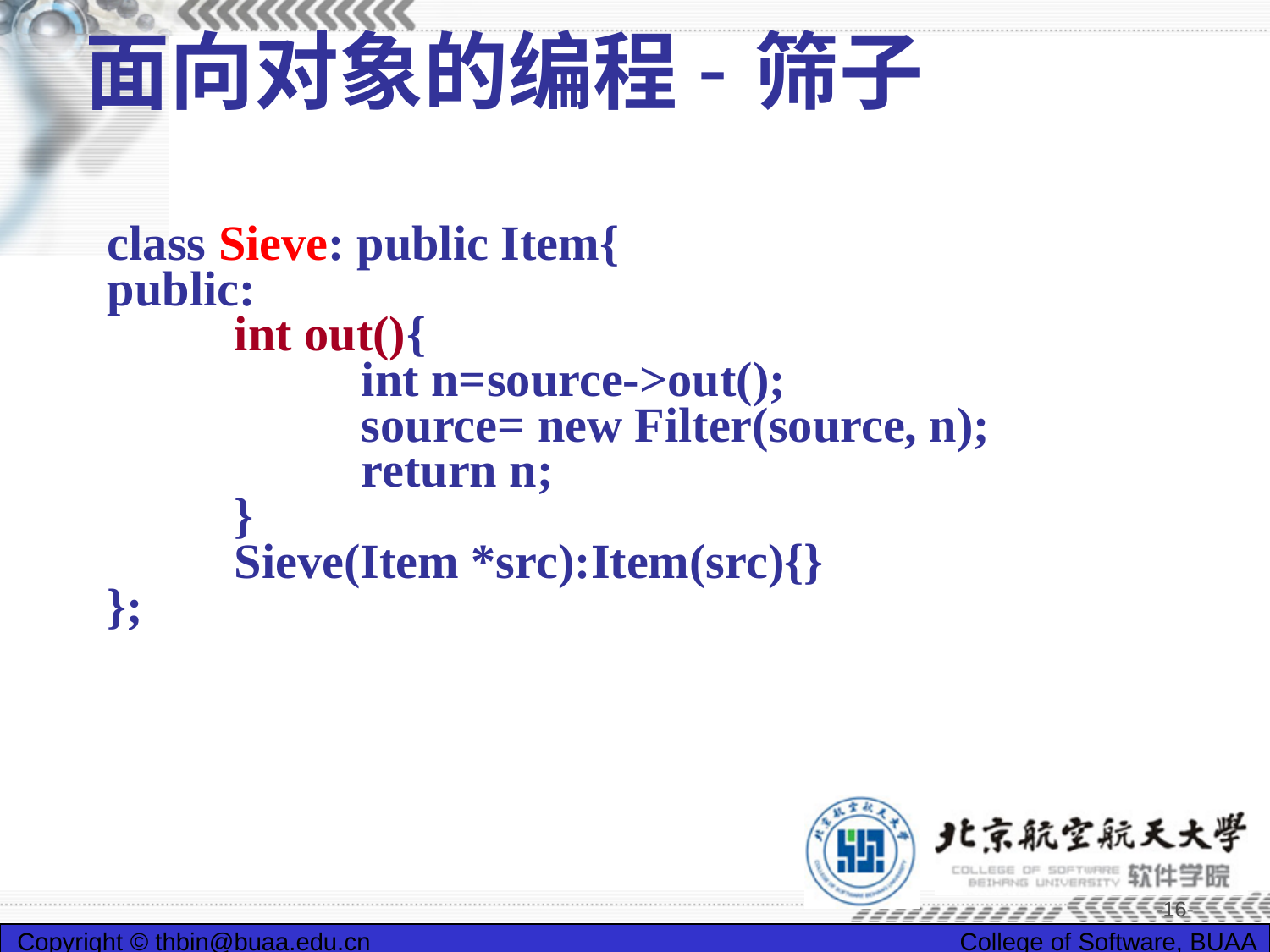

# 面向对象的编程-筛子
class Sieve: public Item{
public:
	int out(){
		int n=source->out();
		source= new Filter(source, n);
		return n;
	}
	Sieve(Item *src):Item(src){}
};
-16-